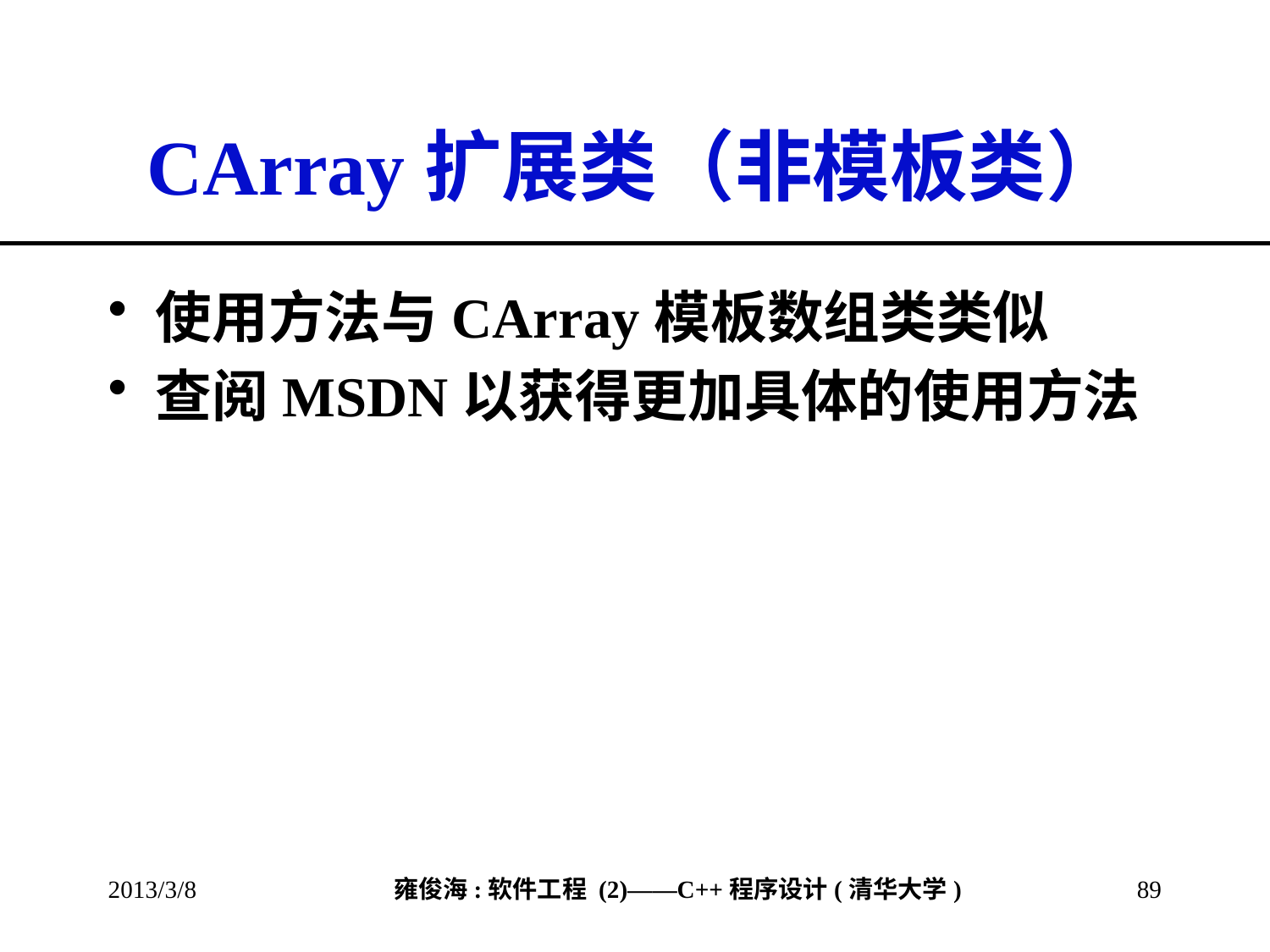

# CArray扩展类（非模板类）
使用方法与CArray模板数组类类似
查阅MSDN以获得更加具体的使用方法
2013/3/8
89